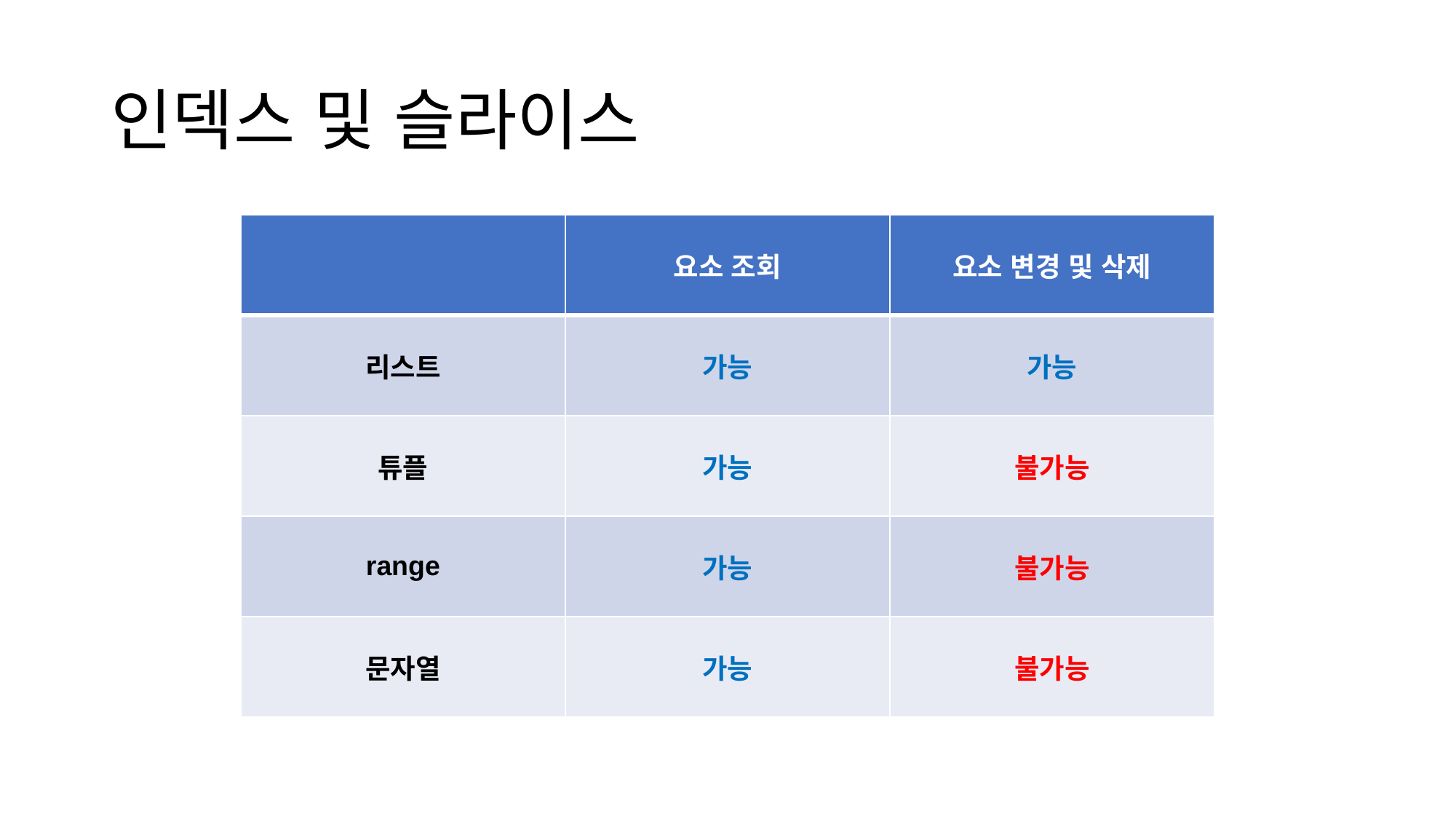

# 인덱스 및 슬라이스
|  | 요소 조회 | 요소 변경 및 삭제 |
| --- | --- | --- |
| 리스트 | 가능 | 가능 |
| 튜플 | 가능 | 불가능 |
| range | 가능 | 불가능 |
| 문자열 | 가능 | 불가능 |